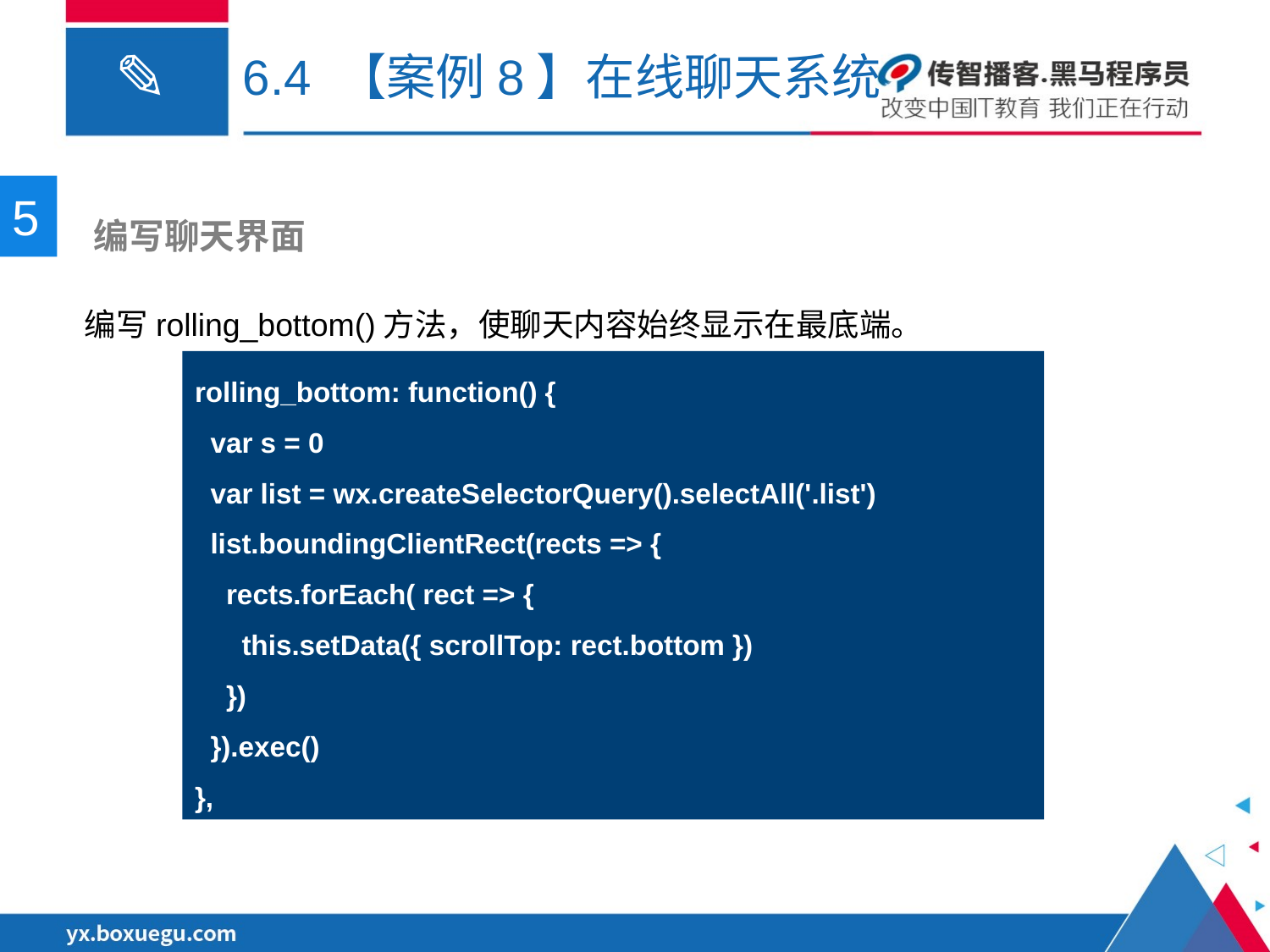

# 6.4 【案例8】在线聊天系统

5
  编写聊天界面
编写rolling_bottom()方法，使聊天内容始终显示在最底端。
rolling_bottom: function() {
  var s = 0
  var list = wx.createSelectorQuery().selectAll('.list')
  list.boundingClientRect(rects => {
    rects.forEach( rect => {
      this.setData({ scrollTop: rect.bottom })
    })
  }).exec()
},